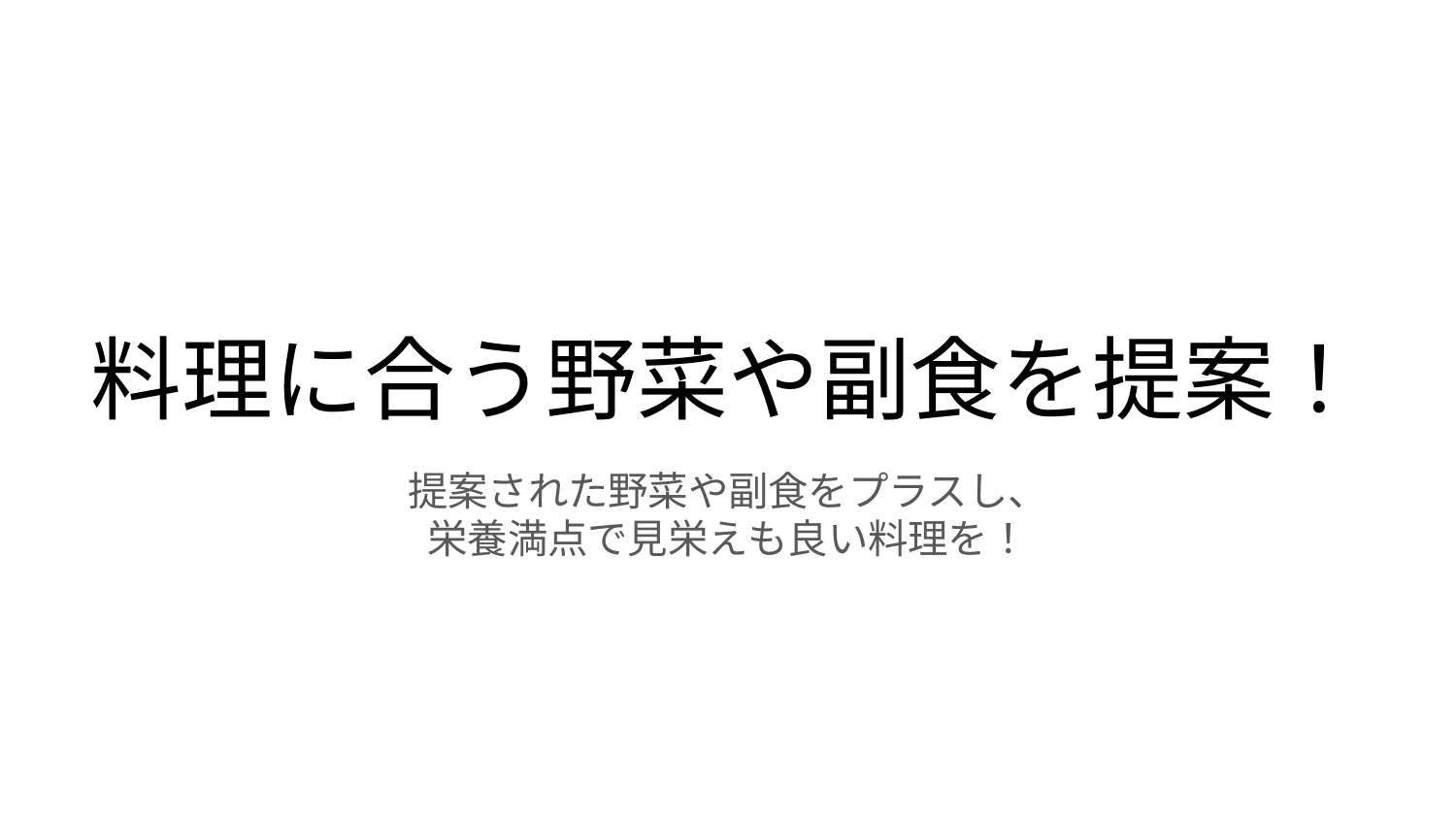

# 料理に合う野菜や副食を提案！
提案された野菜や副食をプラスし、
栄養満点で見栄えも良い料理を！